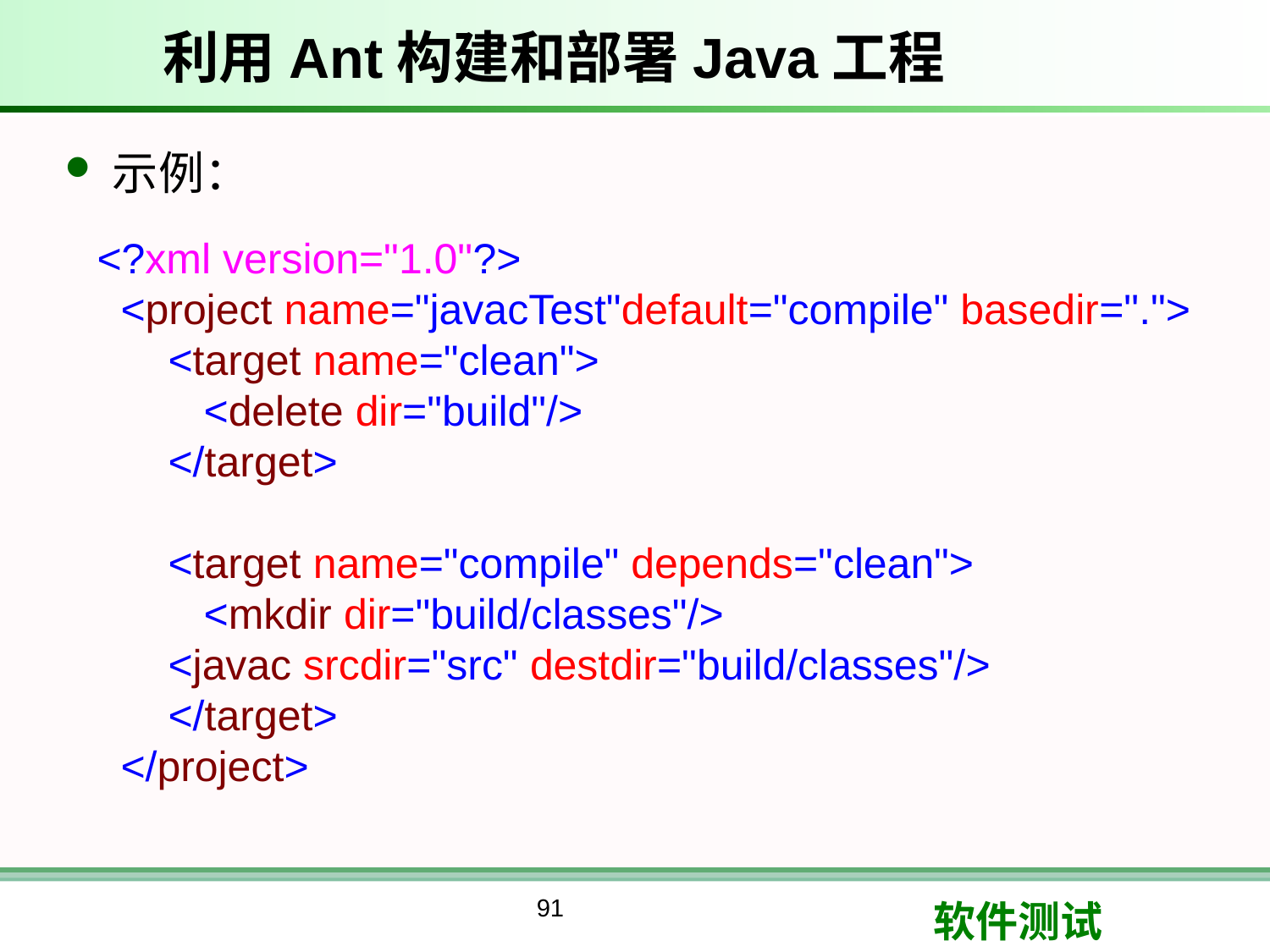

# 利用Ant构建和部署Java工程
示例：
<?xml version="1.0"?>
  <project name="javacTest"default="compile" basedir=".">
      <target name="clean">
         <delete dir="build"/>
      </target>
      <target name="compile" depends="clean">
         <mkdir dir="build/classes"/>
      <javac srcdir="src" destdir="build/classes"/>
      </target>
  </project>
91